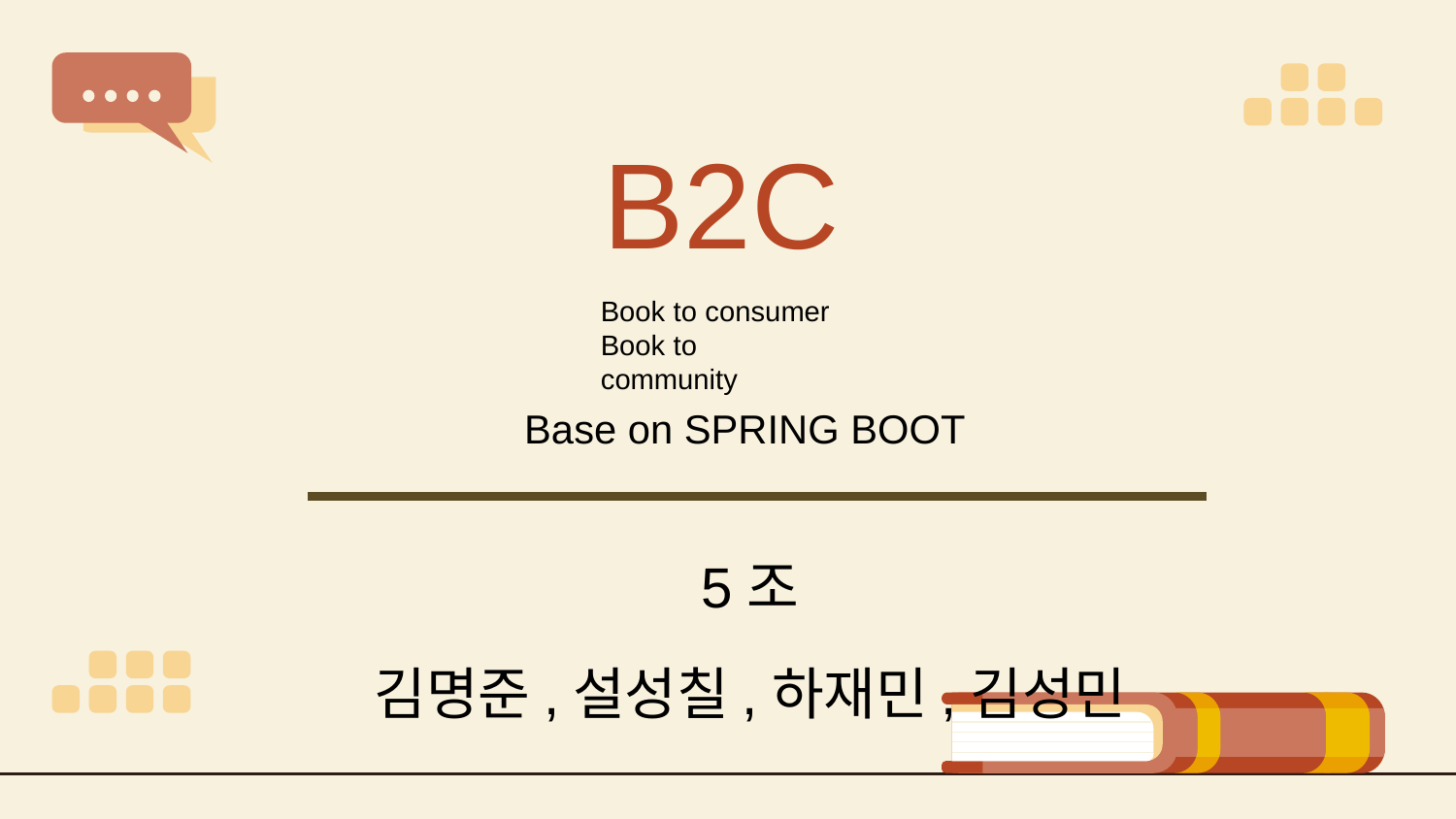

# B2C
Book to consumer
Book to community
Base on SPRING BOOT
5조
김명준,설성칠,하재민,김성민